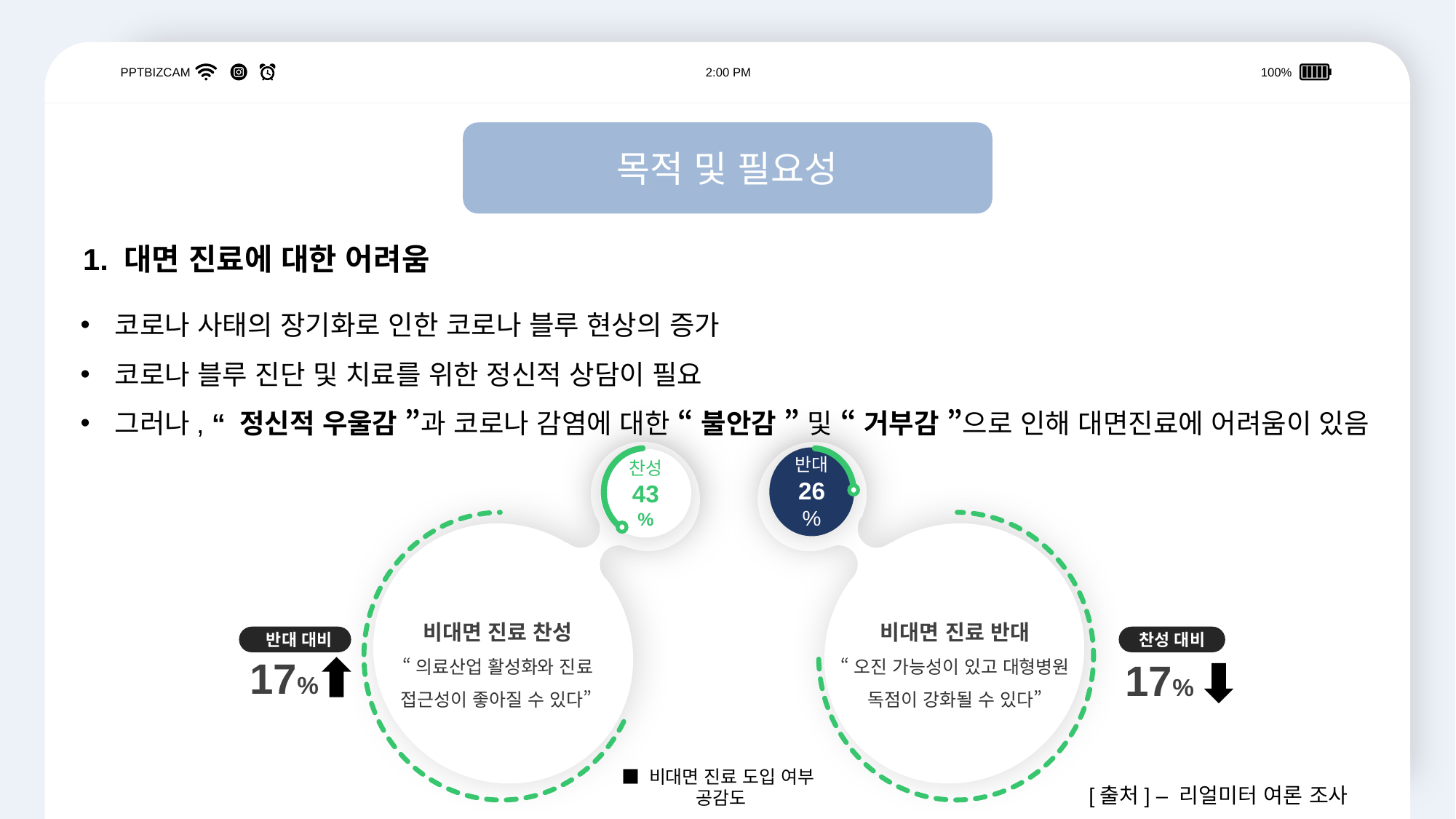

PPTBIZCAM
2:00 PM
100%

목적 및 필요성
1. 대면 진료에 대한 어려움
코로나 사태의 장기화로 인한 코로나 블루 현상의 증가
코로나 블루 진단 및 치료를 위한 정신적 상담이 필요
그러나, “ 정신적 우울감 ”과 코로나 감염에 대한 “ 불안감 ” 및 “ 거부감 ”으로 인해 대면진료에 어려움이 있음

반대
26%

찬성
43 %

비대면 진료 찬성
“의료산업 활성화와 진료 접근성이 좋아질 수 있다”
비대면 진료 반대
“오진 가능성이 있고 대형병원 독점이 강화될 수 있다”

 반대 대비
찬성 대비
17%
17%

■ 비대면 진료 도입 여부
공감도
[출처] – 리얼미터 여론 조사